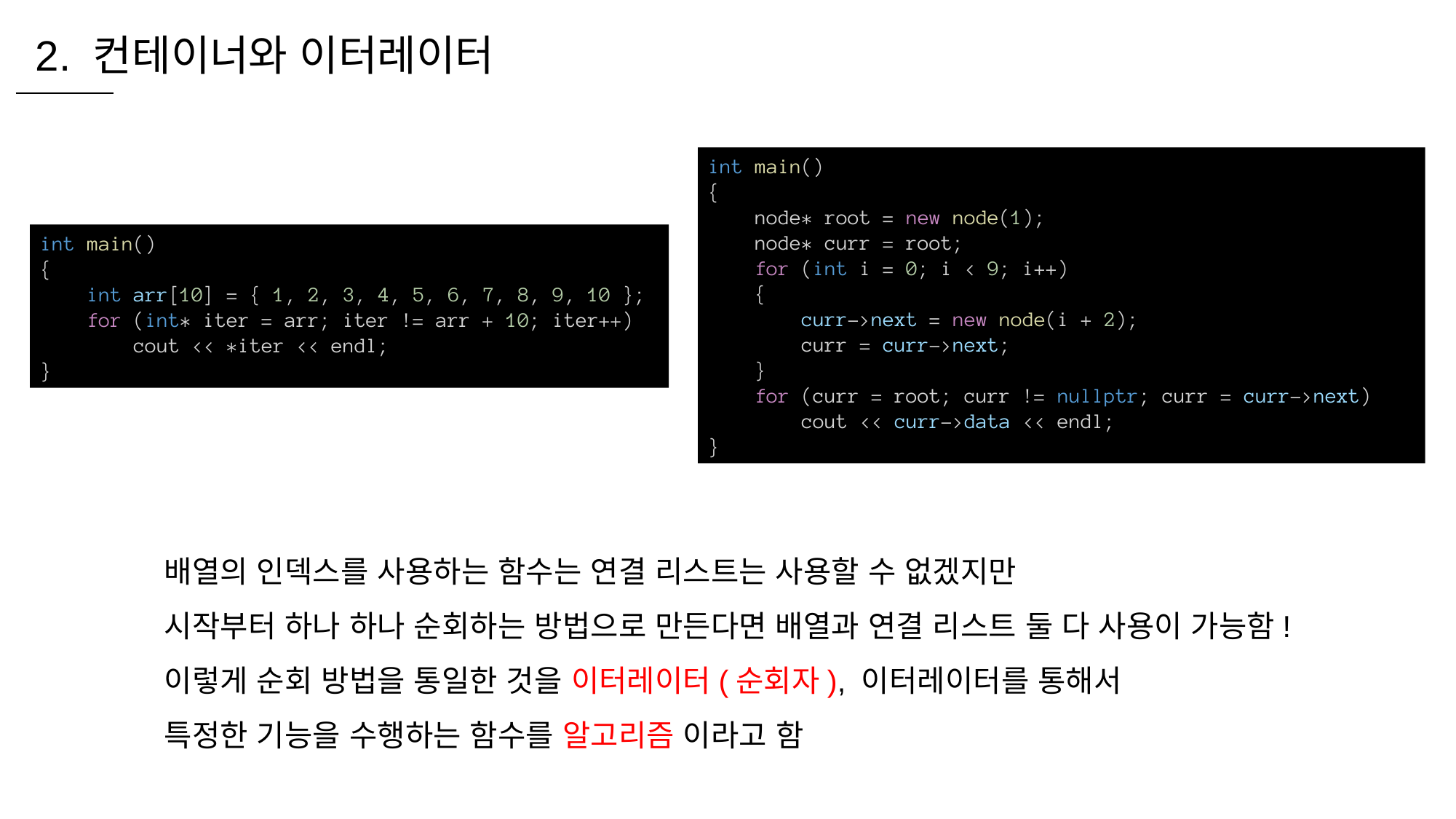

2. 컨테이너와 이터레이터
int main()
{
    node* root = new node(1);
    node* curr = root;
    for (int i = 0; i < 9; i++)
    {
        curr->next = new node(i + 2);
        curr = curr->next;
    }
    for (curr = root; curr != nullptr; curr = curr->next)
        cout << curr->data << endl;
}
int main()
{
    int arr[10] = { 1, 2, 3, 4, 5, 6, 7, 8, 9, 10 };
    for (int* iter = arr; iter != arr + 10; iter++)
        cout << *iter << endl;
}
배열의 인덱스를 사용하는 함수는 연결 리스트는 사용할 수 없겠지만
시작부터 하나 하나 순회하는 방법으로 만든다면 배열과 연결 리스트 둘 다 사용이 가능함!
이렇게 순회 방법을 통일한 것을 이터레이터(순회자), 이터레이터를 통해서
특정한 기능을 수행하는 함수를 알고리즘 이라고 함